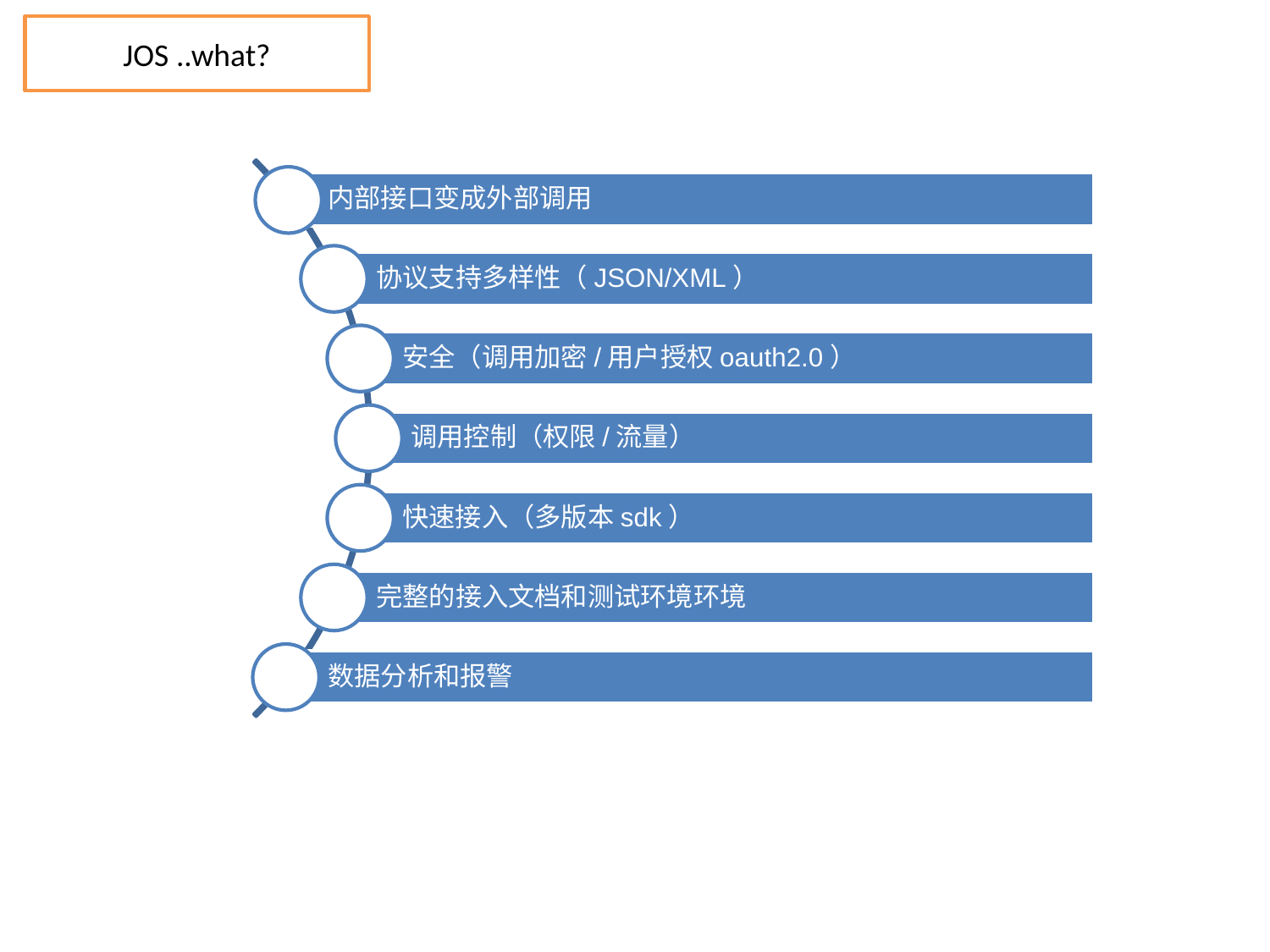

JOS ..what?
内部接口变成外部调用
协议支持多样性（JSON/XML）
安全（调用加密/用户授权oauth2.0）
调用控制（权限/流量）
快速接入（多版本sdk）
完整的接入文档和测试环境环境
数据分析和报警